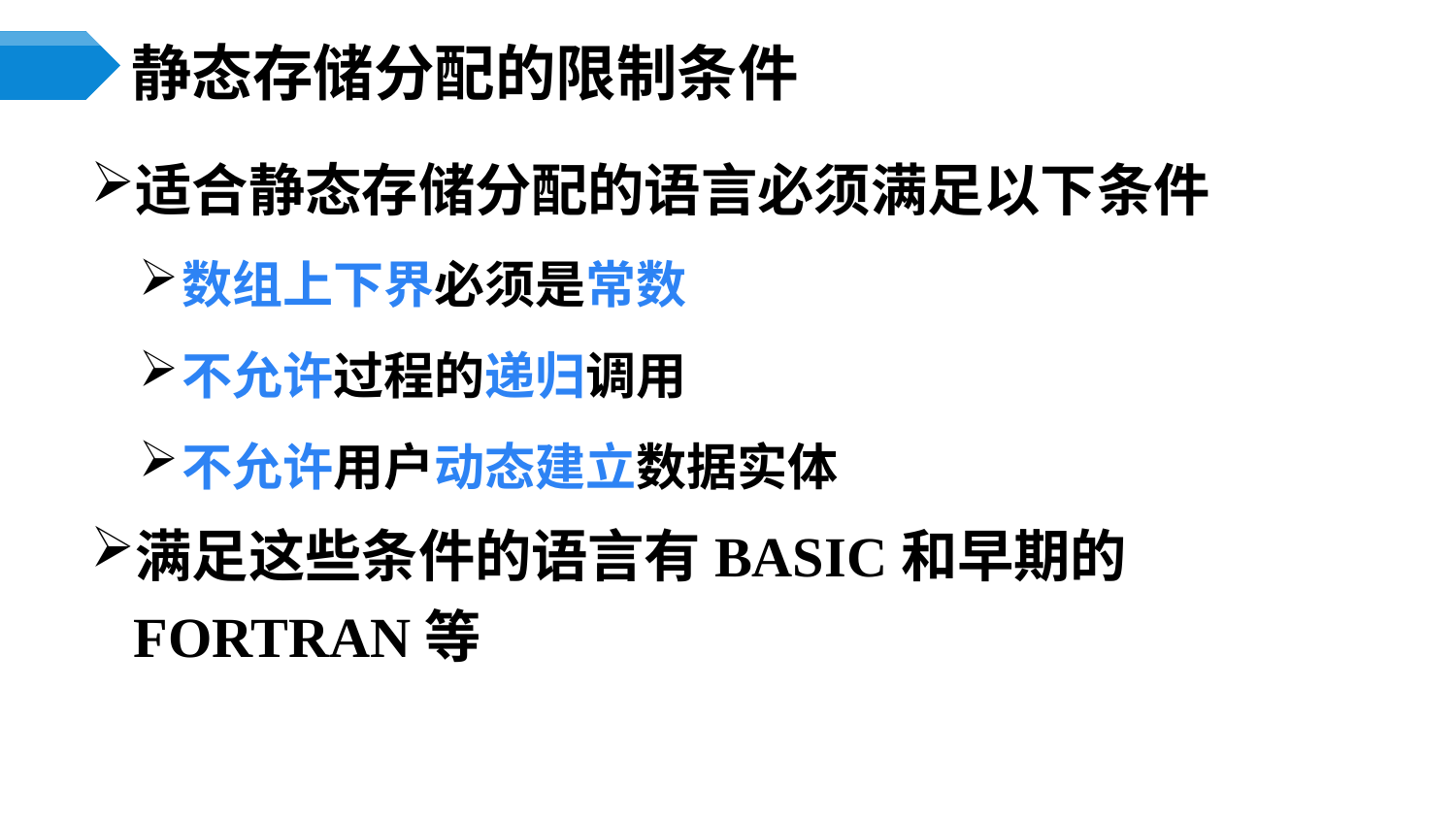

# 静态存储分配的限制条件
适合静态存储分配的语言必须满足以下条件
数组上下界必须是常数
不允许过程的递归调用
不允许用户动态建立数据实体
满足这些条件的语言有BASIC和早期的FORTRAN等